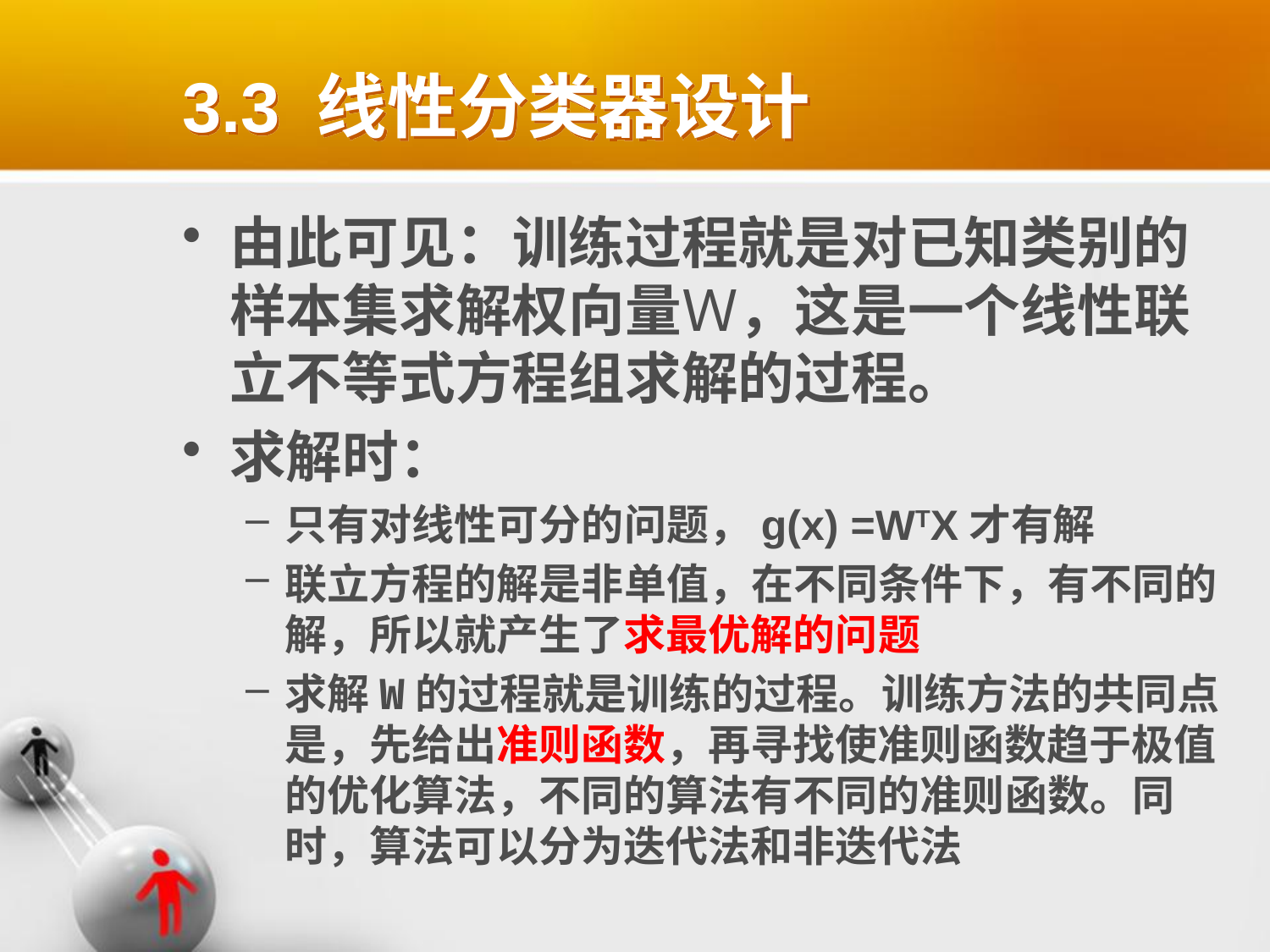

# 3.3 线性分类器设计
由此可见：训练过程就是对已知类别的样本集求解权向量Ｗ，这是一个线性联立不等式方程组求解的过程。
求解时：
只有对线性可分的问题，g(x) =WTX才有解
联立方程的解是非单值，在不同条件下，有不同的解，所以就产生了求最优解的问题
求解W的过程就是训练的过程。训练方法的共同点是，先给出准则函数，再寻找使准则函数趋于极值的优化算法，不同的算法有不同的准则函数。同时，算法可以分为迭代法和非迭代法